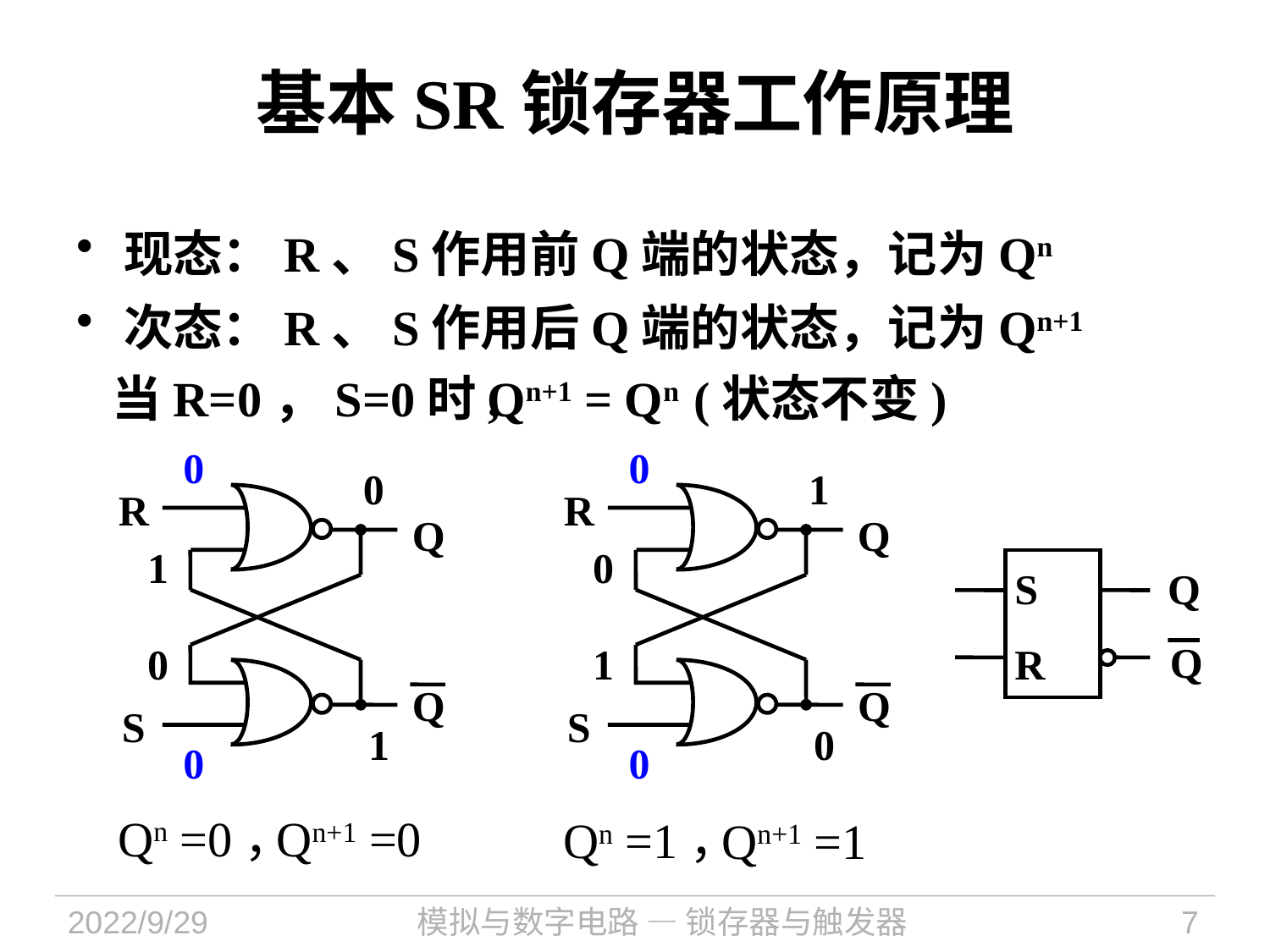

# 基本SR锁存器工作原理
现态：R、S作用前Q端的状态，记为Qn
次态：R、S作用后Q端的状态，记为Qn+1
当R=0，S=0时,
Qn+1 = Qn  (状态不变)
0
0
1

R

Q

Q

S

0
1
0
0
Qn =1，
Qn+1 =1
0

R

Q

Q

S

1

S
Q

Q
R

0
1
0
Qn =0，
Qn+1 =0
2022/9/29
模拟与数字电路 — 锁存器与触发器
7